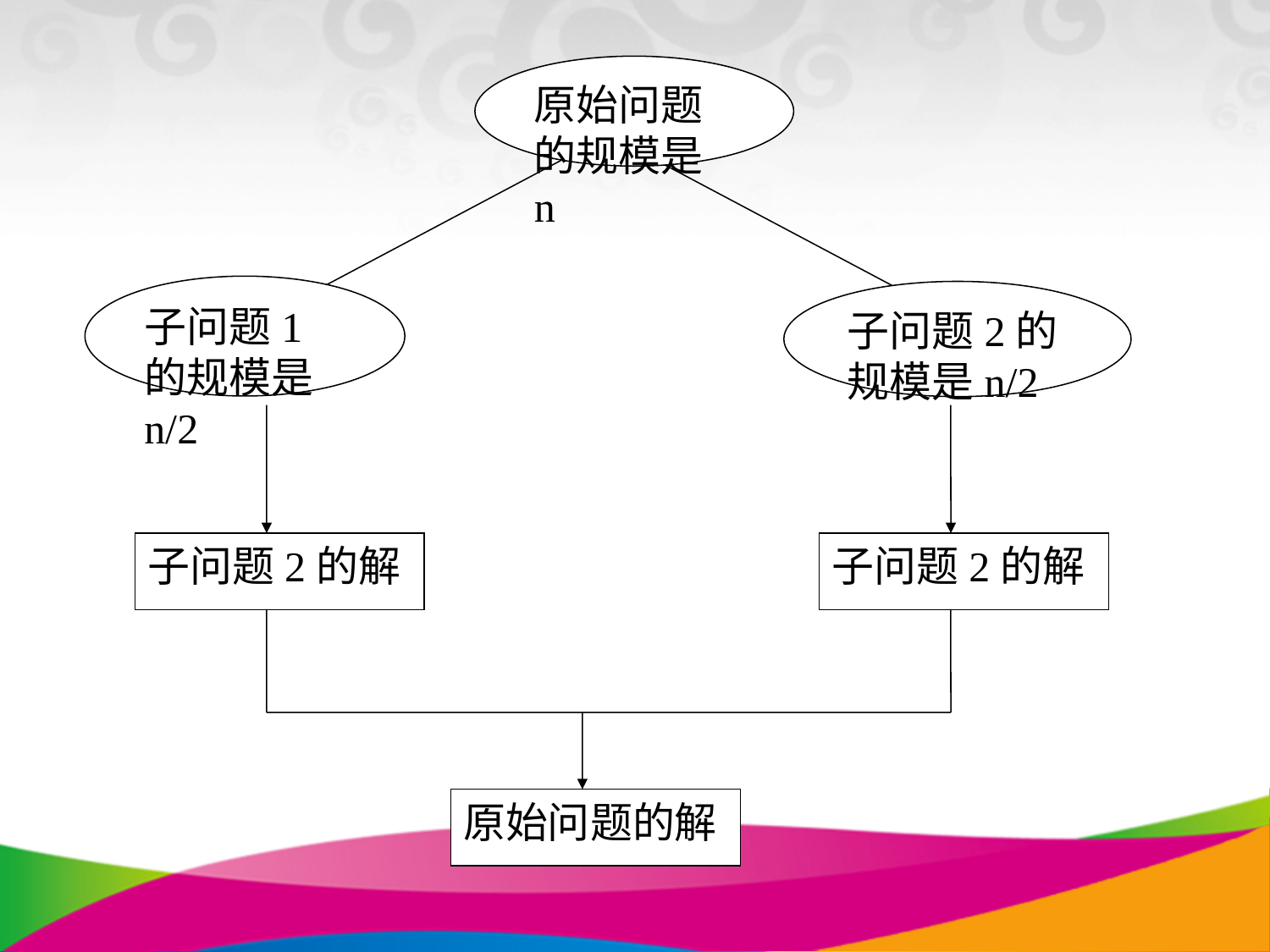

原始问题的规模是n

子问题2的解

子问题2的解

原始问题的解

子问题1的规模是n/2
子问题2的规模是n/2